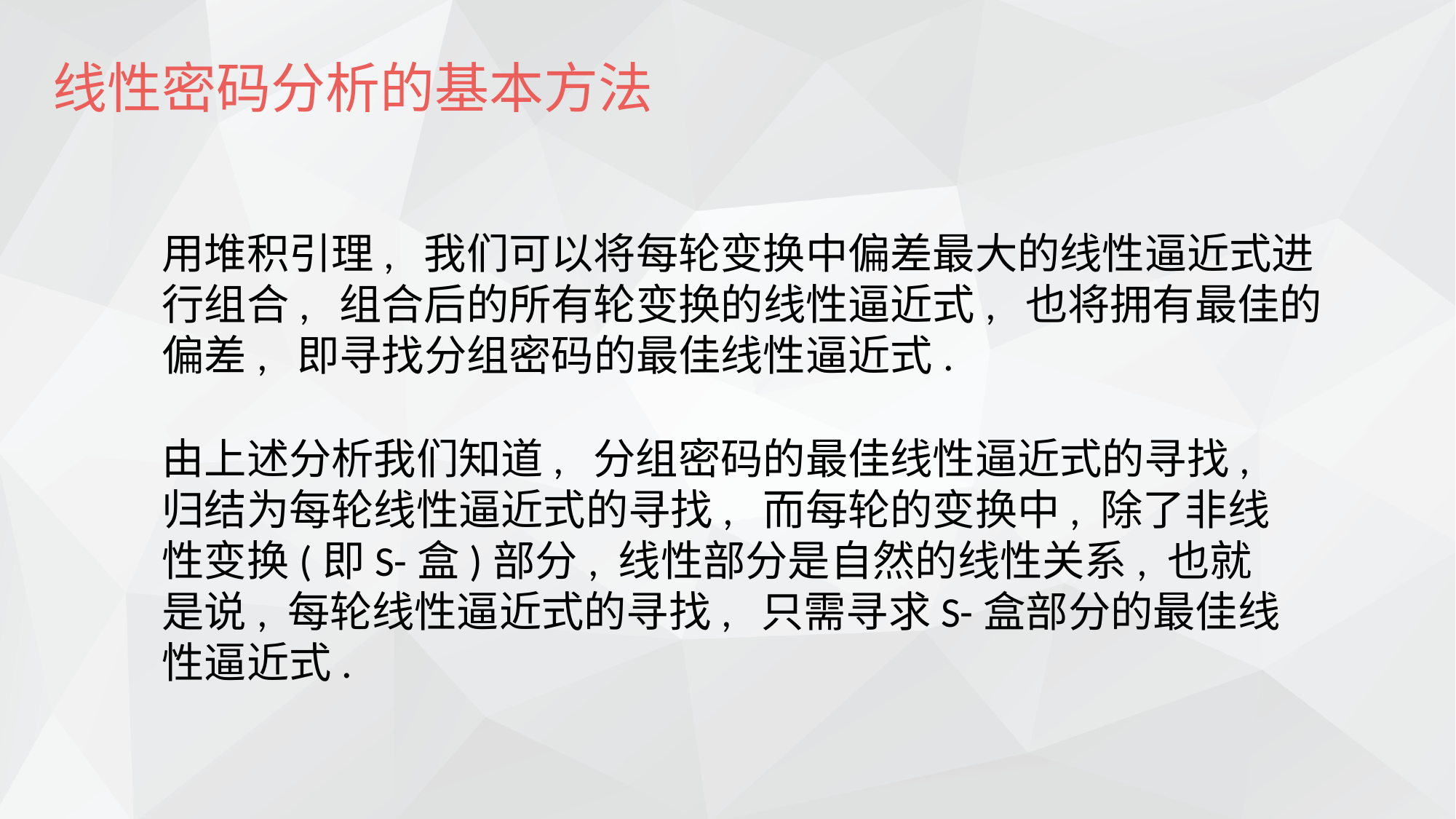

# 线性密码分析的基本方法
用堆积引理,  我们可以将每轮变换中偏差最大的线性逼近式进行组合,  组合后的所有轮变换的线性逼近式,  也将拥有最佳的偏差,  即寻找分组密码的最佳线性逼近式.
由上述分析我们知道,  分组密码的最佳线性逼近式的寻找,  归结为每轮线性逼近式的寻找,  而每轮的变换中, 除了非线性变换(即S-盒)部分, 线性部分是自然的线性关系, 也就是说, 每轮线性逼近式的寻找,  只需寻求S-盒部分的最佳线性逼近式.